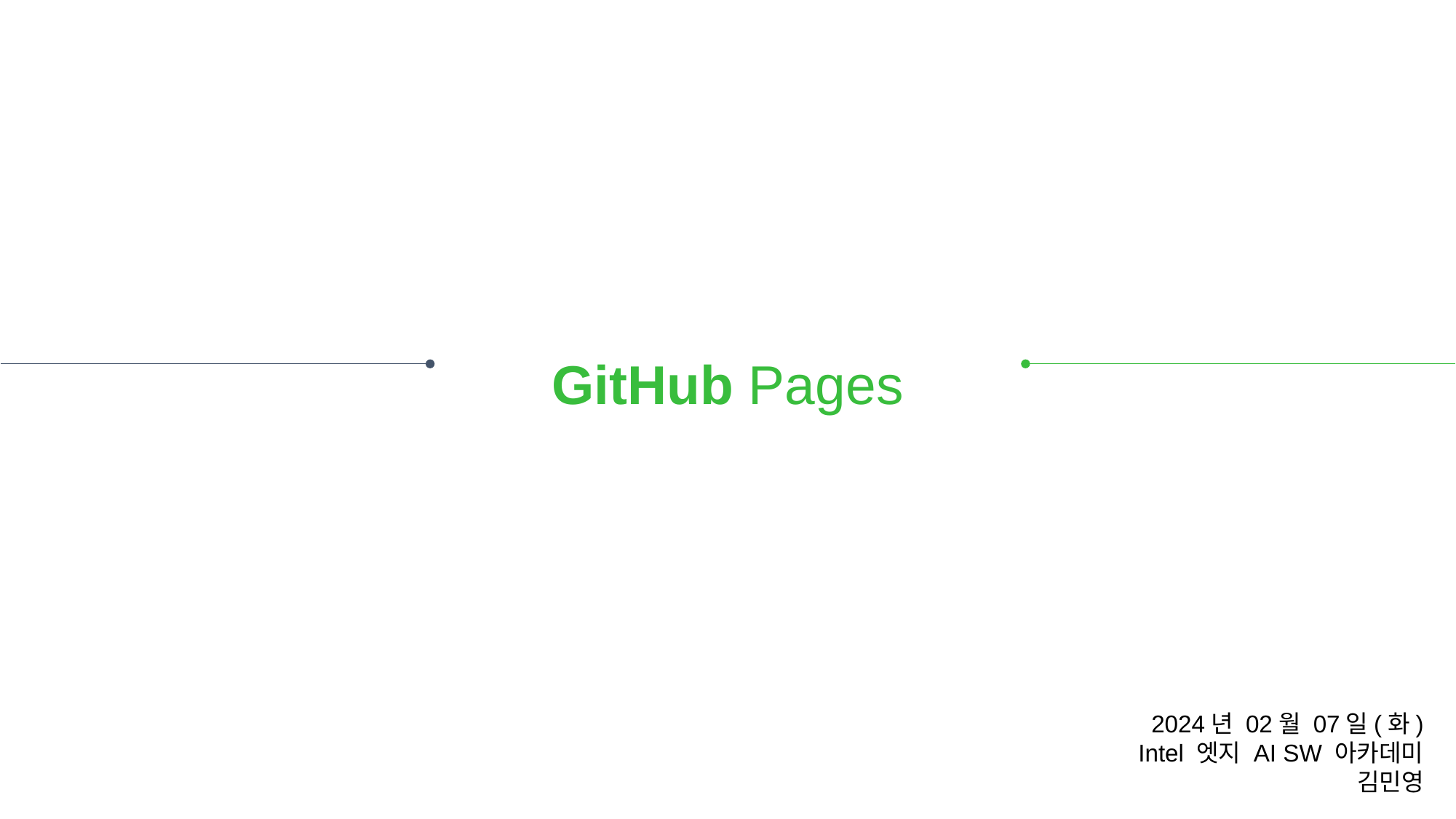

GitHub Pages
2024년 02월 07일(화)
Intel 엣지 AI SW 아카데미
김민영